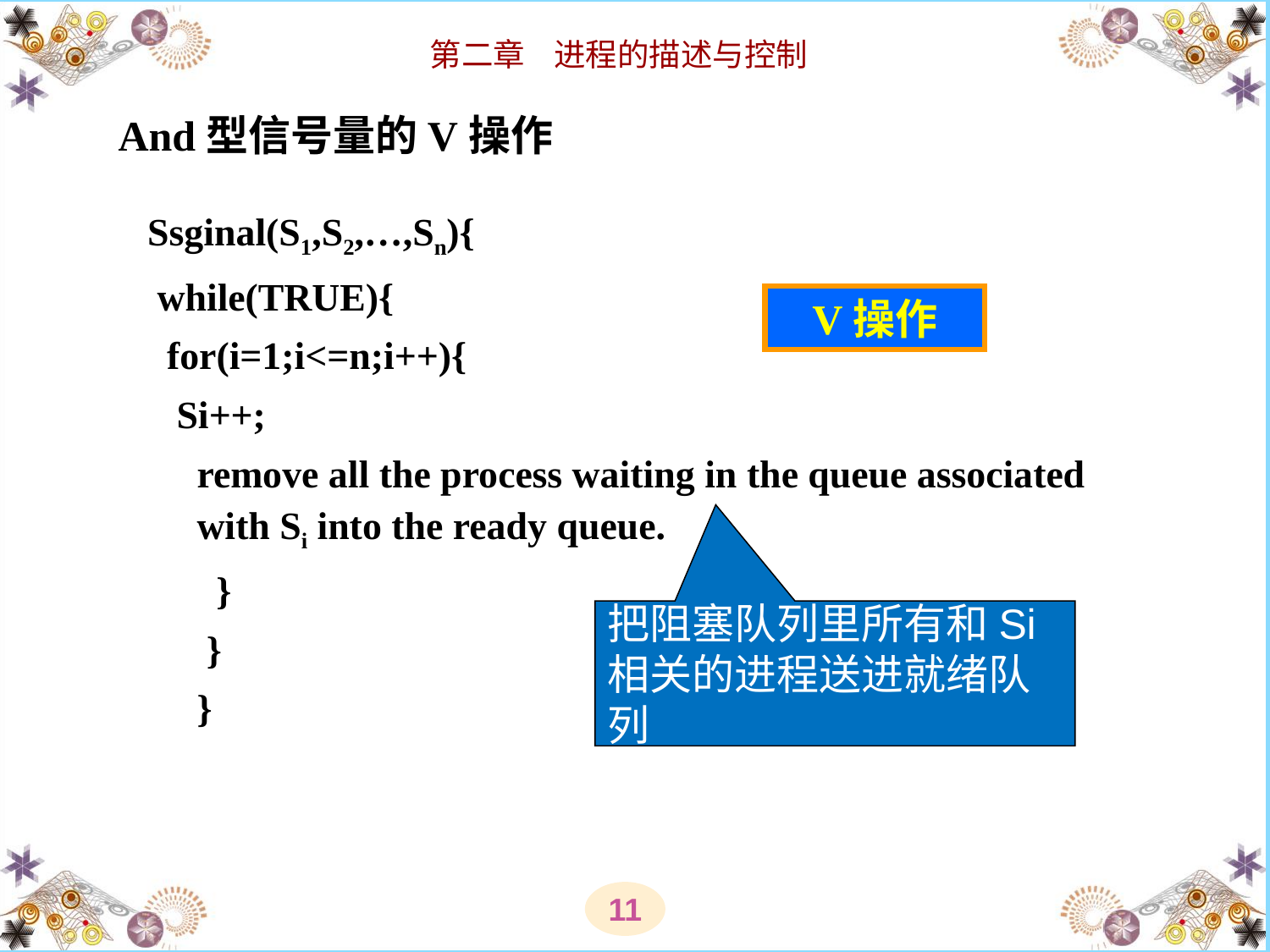

And型信号量的V操作
Ssginal(S1,S2,…,Sn){
 while(TRUE){
  for(i=1;i<=n;i++){
   Si++;
remove all the process waiting in the queue associated with Si into the ready queue.
  }
 }
}
V操作
把阻塞队列里所有和Si相关的进程送进就绪队列